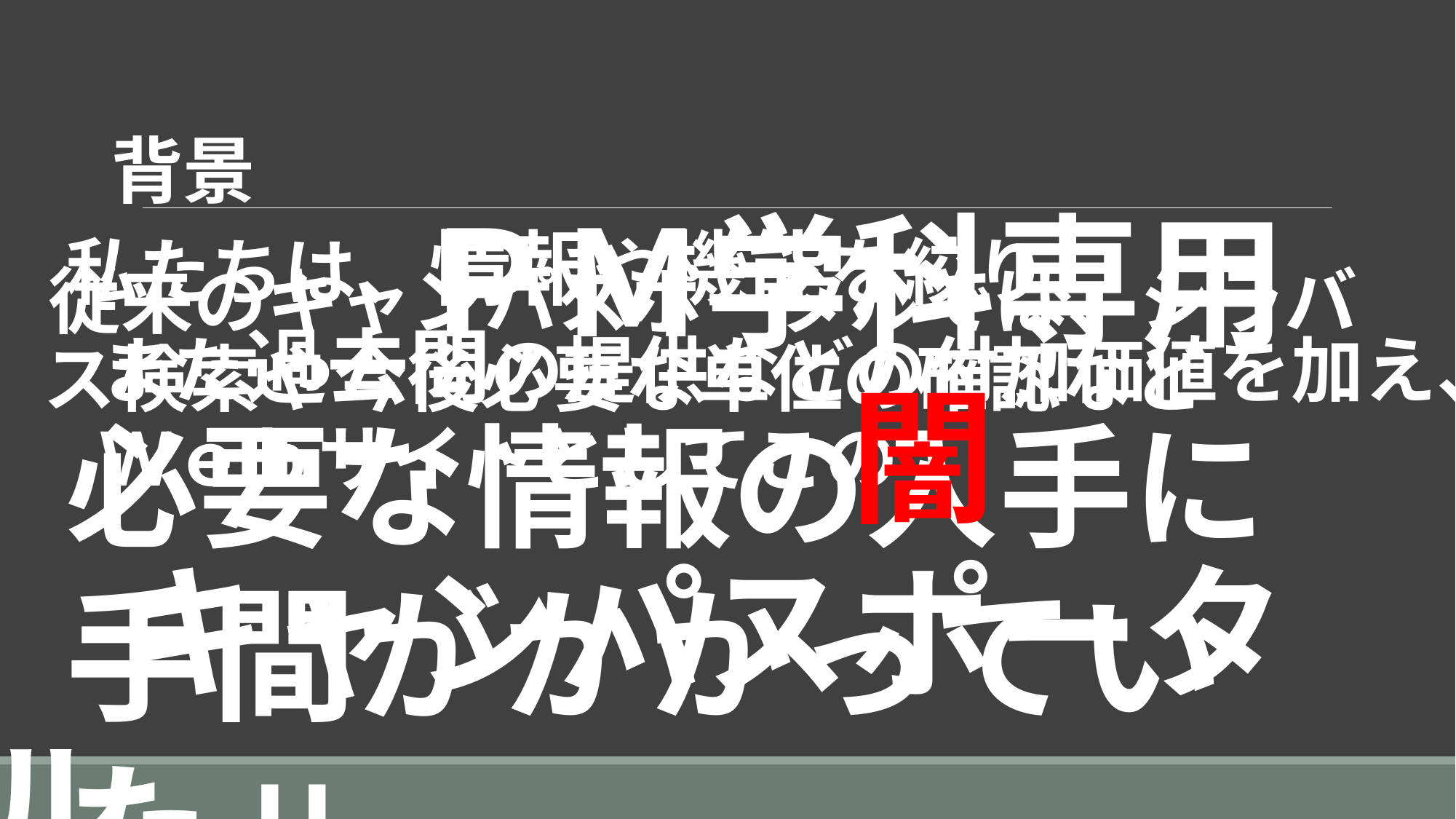

# 背景
　　　ＰＭ学科専用
　　　　　　闇
　キャンパスポータル
を提供します。

私たちは、情報や機能を絞り、
 また過去問の提供などの付加価値を加え、
 Ｗｅｂサイトとしてこの
従来のキャンパスポータルでは、シラバス検索や今後必要な単位の確認など

必要な情報の入手に
手間がかかっていた!!